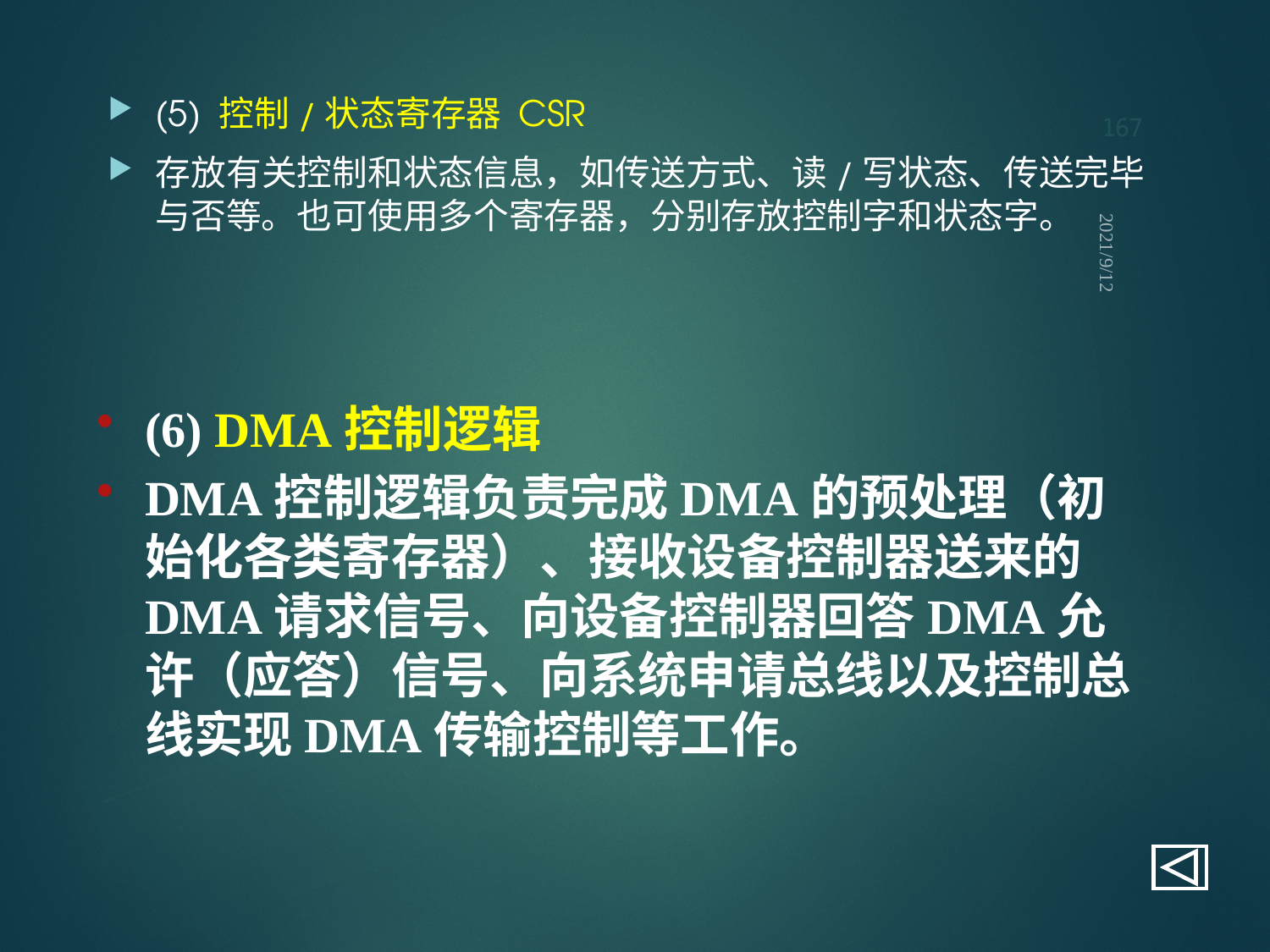

167
(5) 控制/状态寄存器 CSR
存放有关控制和状态信息，如传送方式、读/写状态、传送完毕与否等。也可使用多个寄存器，分别存放控制字和状态字。
2021/9/12
(6) DMA控制逻辑
DMA控制逻辑负责完成DMA的预处理（初始化各类寄存器）、接收设备控制器送来的DMA请求信号、向设备控制器回答DMA允许（应答）信号、向系统申请总线以及控制总线实现DMA传输控制等工作。